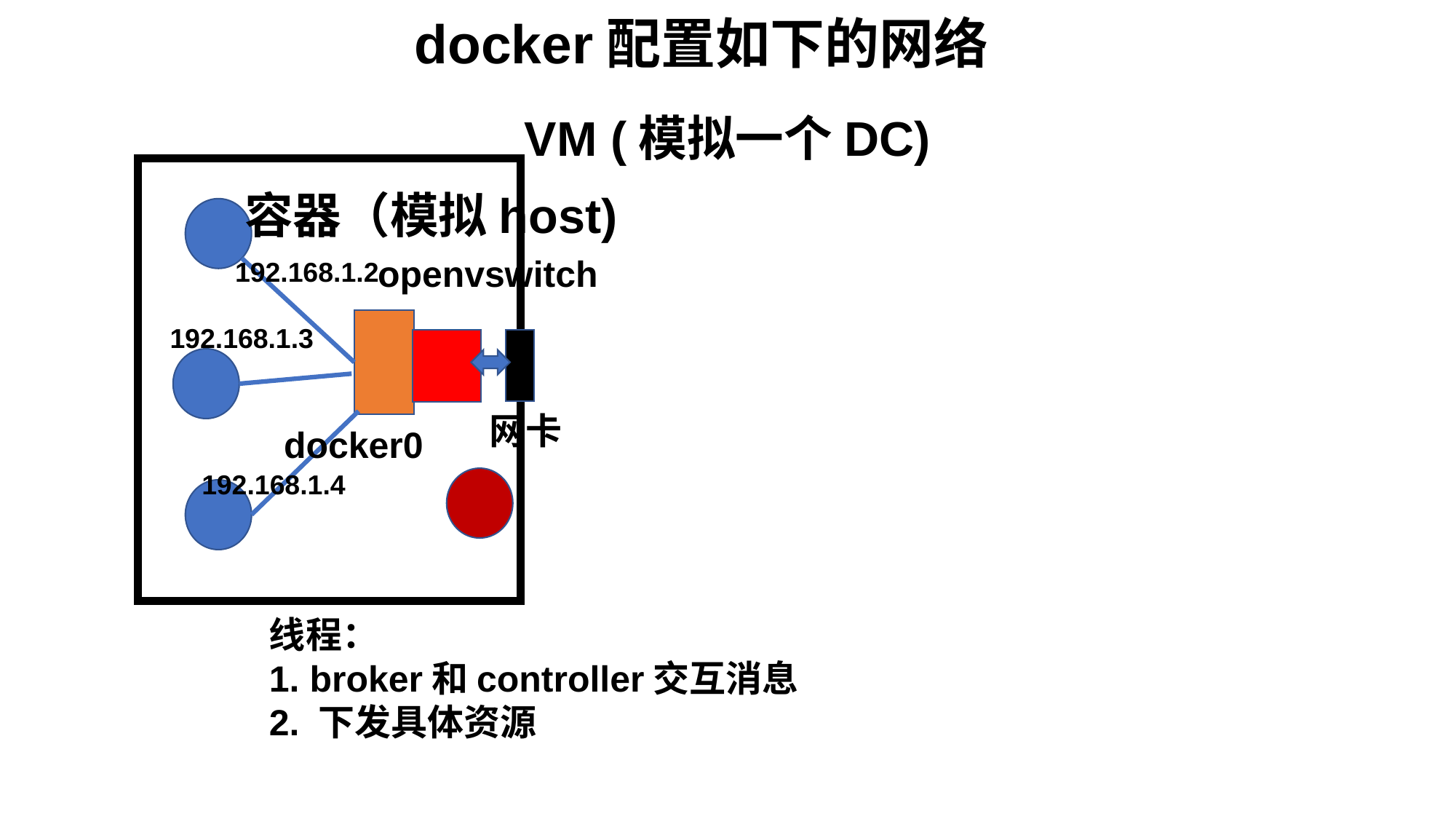

docker配置如下的网络
VM (模拟一个DC)

容器（模拟host)

openvswitch
192.168.1.2

192.168.1.3

网卡
docker0
192.168.1.4

线程：
1. broker和controller交互消息
2. 下发具体资源